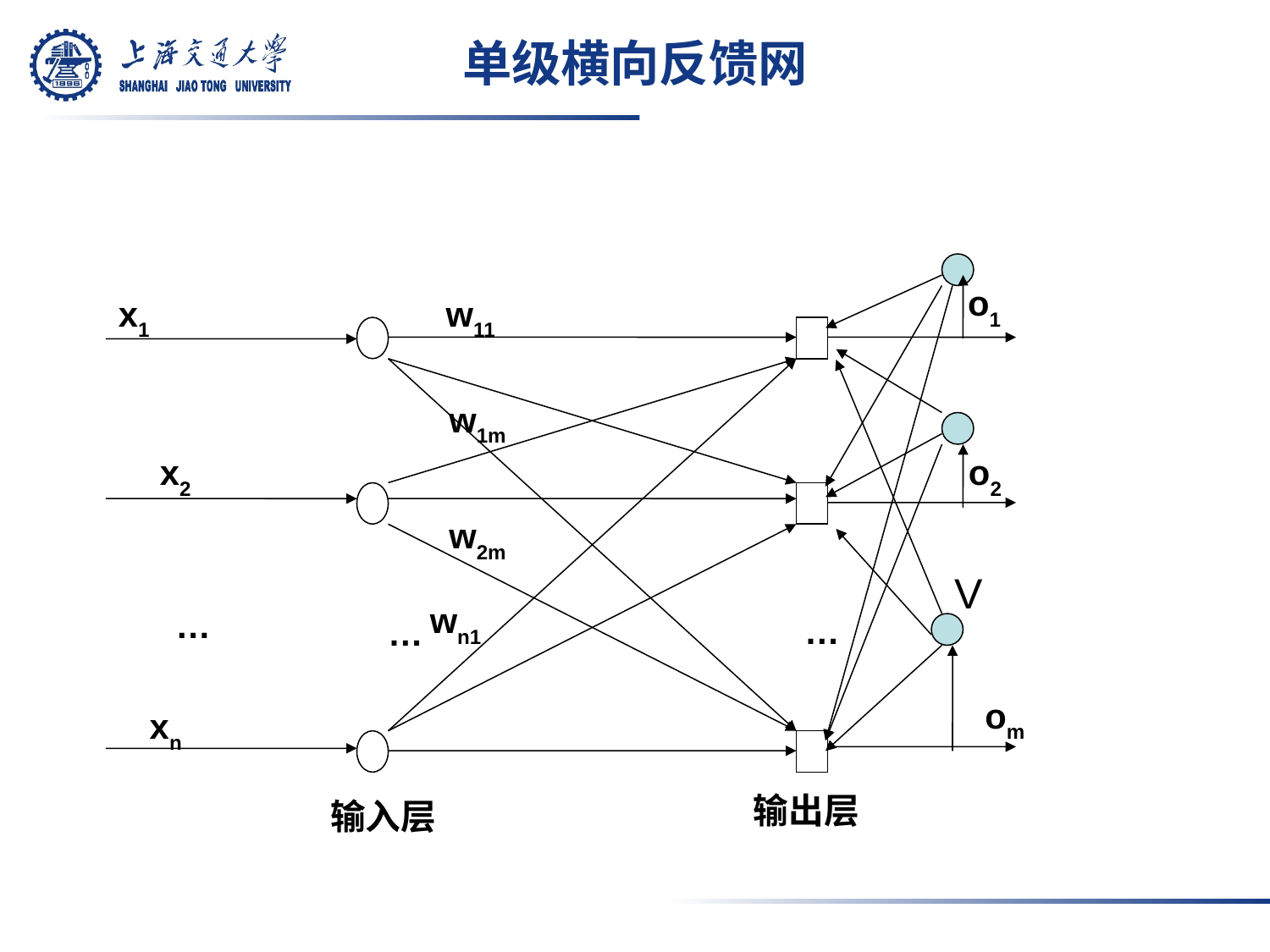

# 单级横向反馈网

V

o1
x1
w11

w1m
x2
o2
w2m
wn1
…
…
…
om
xn
输出层
输入层